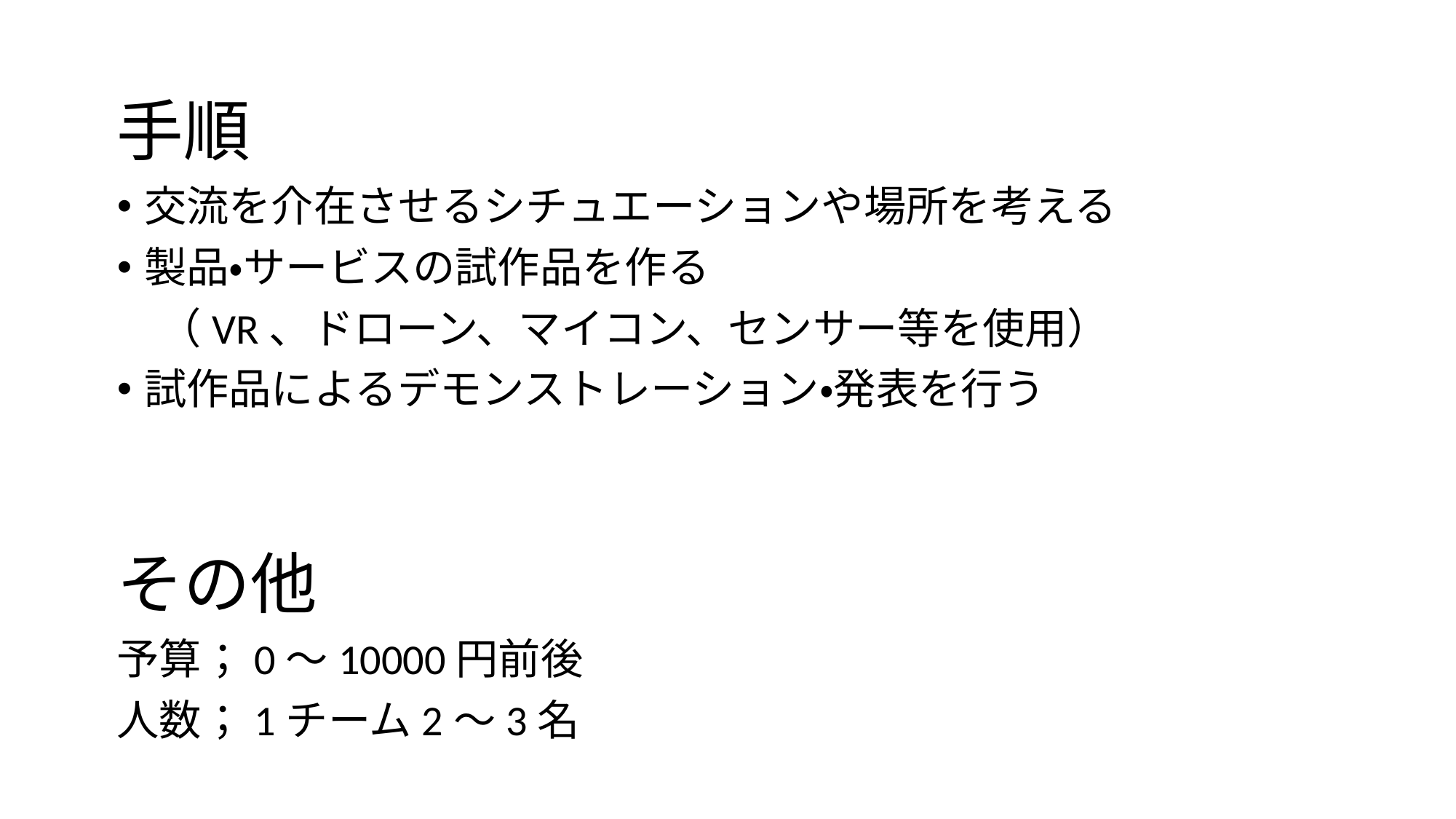

手順
交流を介在させるシチュエーションや場所を考える
製品・サービスの試作品を作る
　（VR、ドローン、マイコン、センサー等を使用）
試作品によるデモンストレーション・発表を行う

その他
予算；0～10000円前後
人数；1チーム2～3名